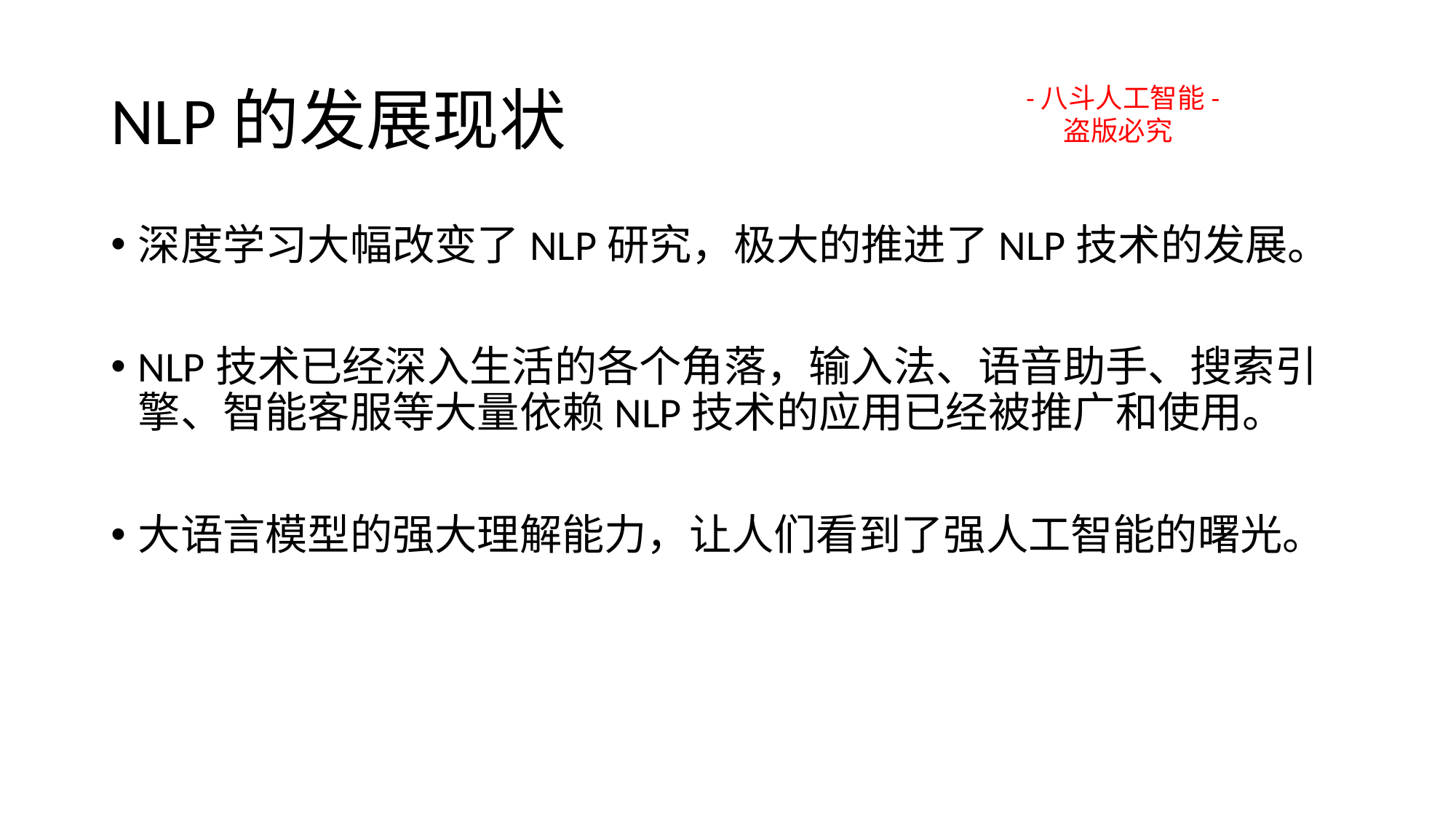

# NLP的发展现状
-八斗人工智能-
     盗版必究
深度学习大幅改变了NLP研究，极大的推进了NLP技术的发展。

NLP技术已经深入生活的各个角落，输入法、语音助手、搜索引擎、智能客服等大量依赖NLP技术的应用已经被推广和使用。

大语言模型的强大理解能力，让人们看到了强人工智能的曙光。